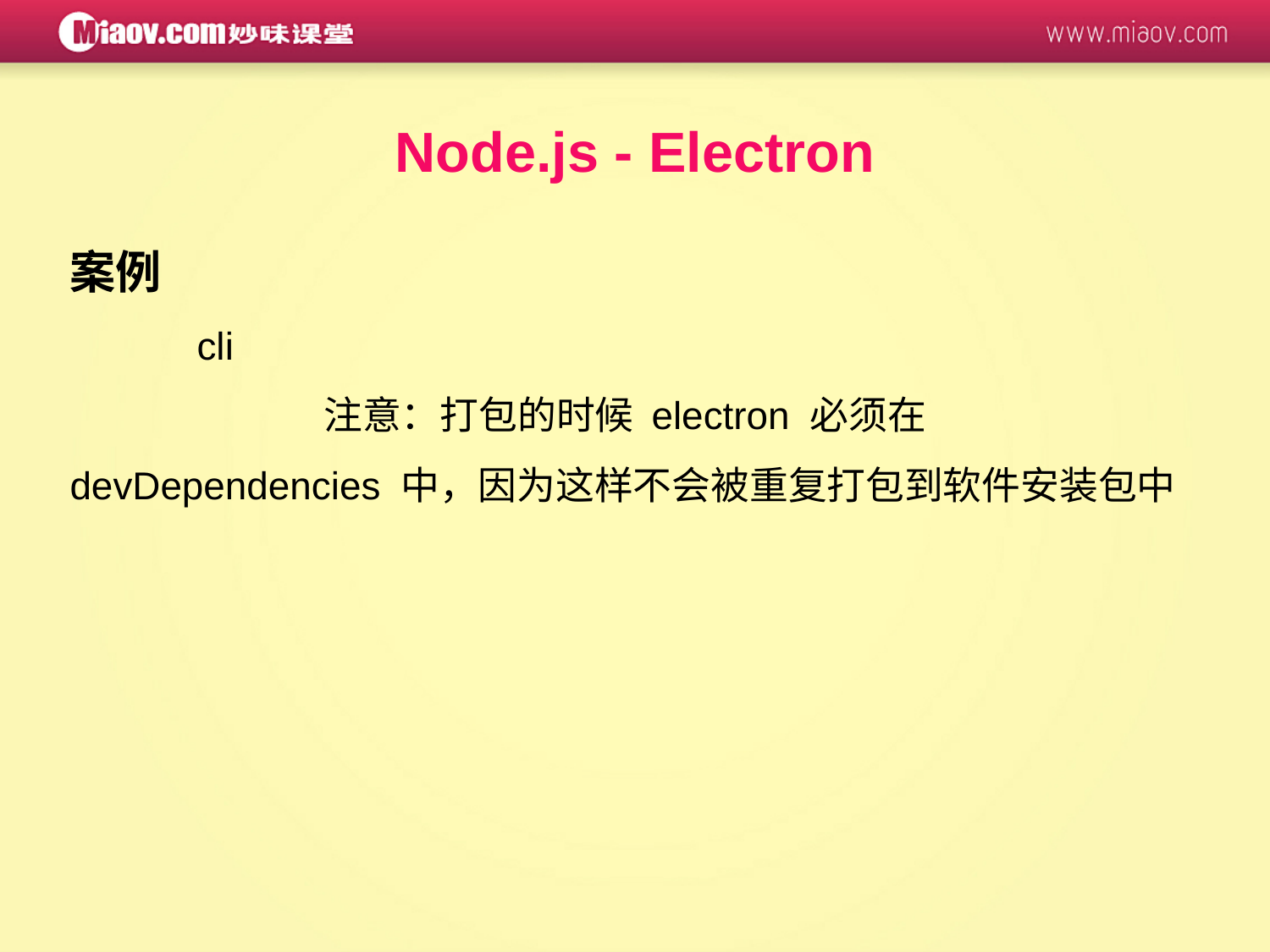

Node.js - Electron
案例
	cli
		注意：打包的时候 electron 必须在 devDependencies 中，因为这样不会被重复打包到软件安装包中